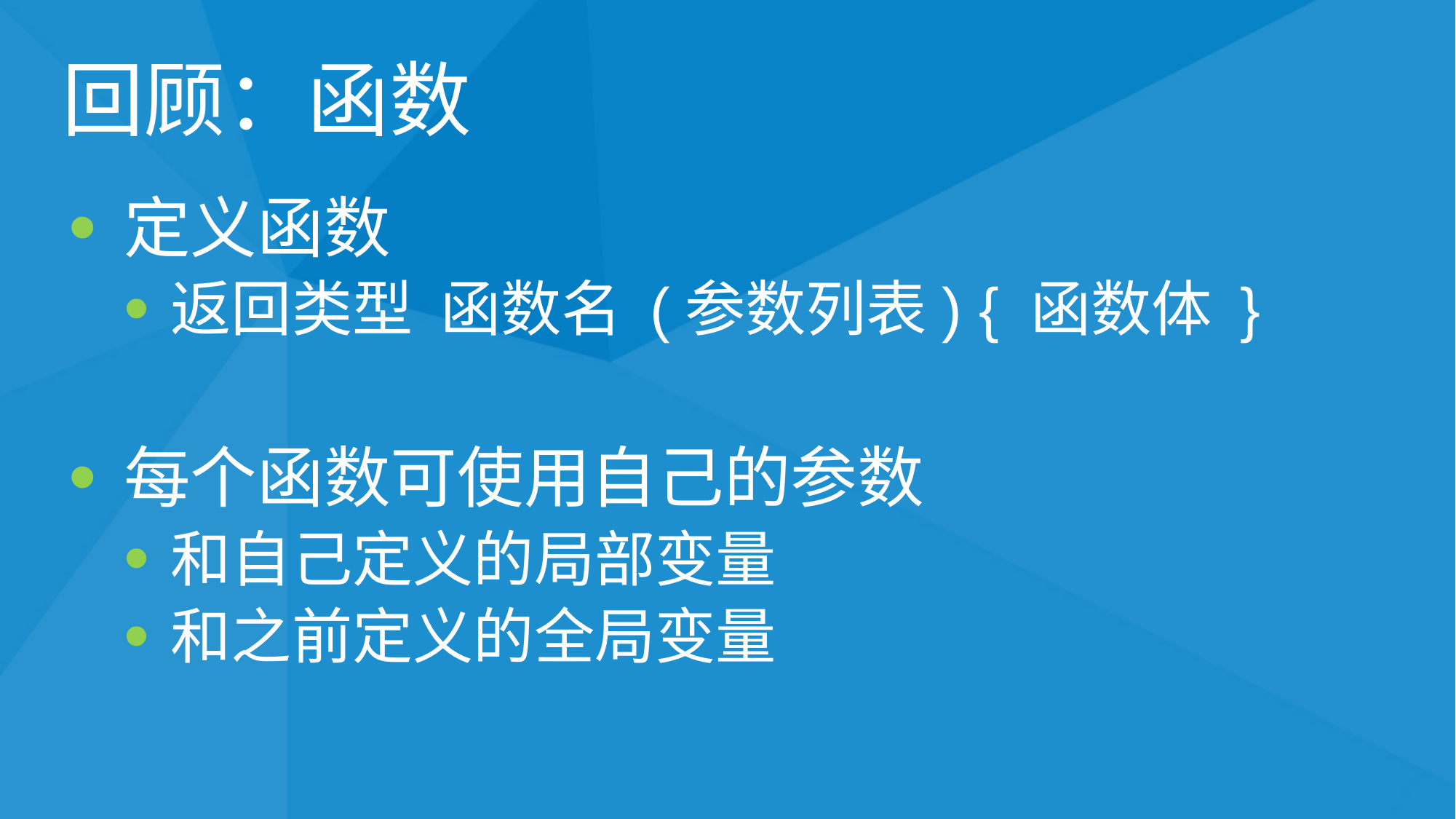

# 回顾：函数
定义函数
返回类型  函数名 (参数列表) { 函数体 }

每个函数可使用自己的参数
和自己定义的局部变量
和之前定义的全局变量